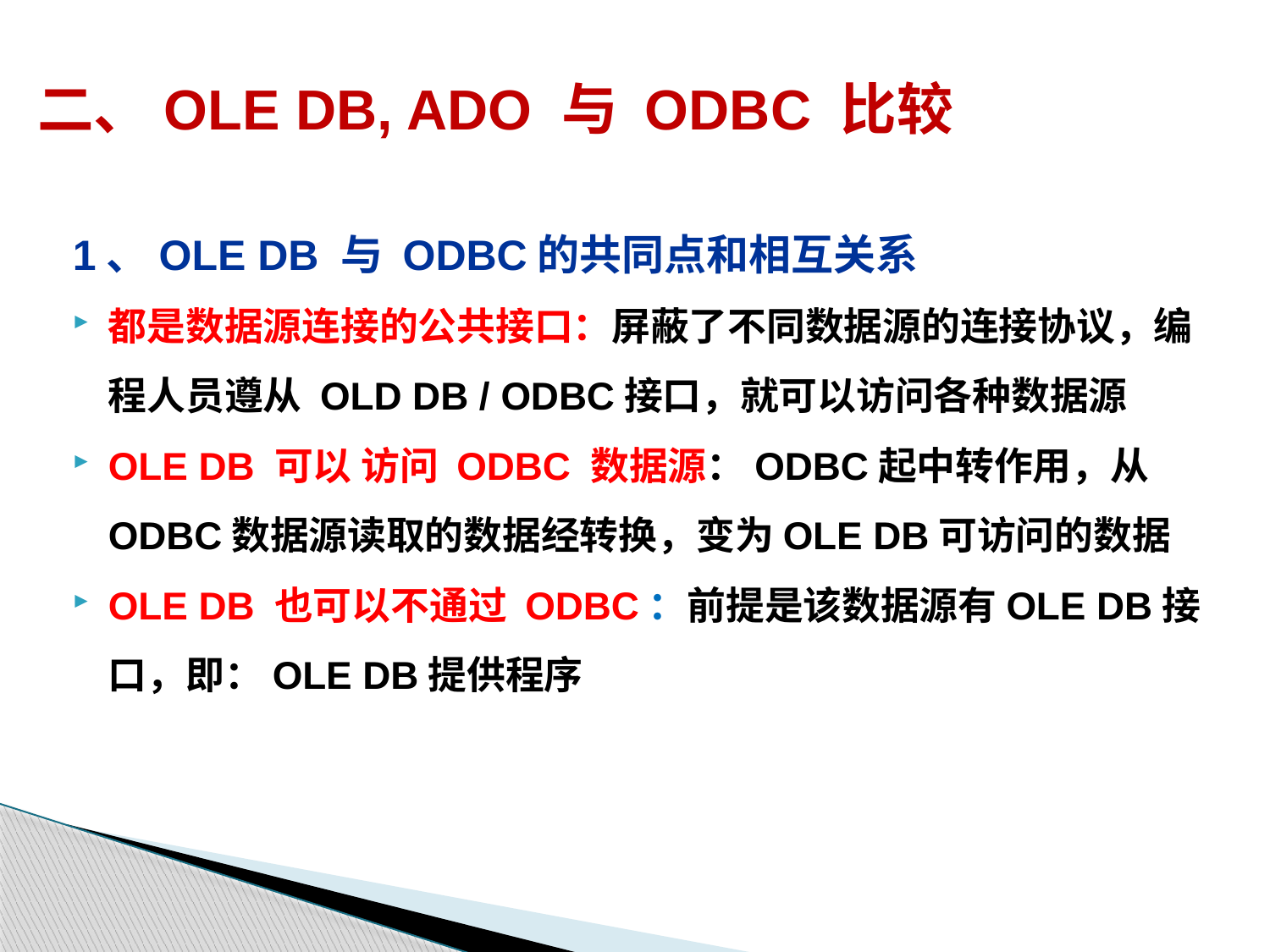

# 二、OLE DB, ADO 与 ODBC 比较
1、OLE DB 与 ODBC的共同点和相互关系
都是数据源连接的公共接口：屏蔽了不同数据源的连接协议，编程人员遵从 OLD DB / ODBC接口，就可以访问各种数据源
OLE DB 可以 访问 ODBC 数据源：ODBC起中转作用，从ODBC数据源读取的数据经转换，变为OLE DB可访问的数据
OLE DB 也可以不通过 ODBC：前提是该数据源有OLE DB接口，即：OLE DB提供程序